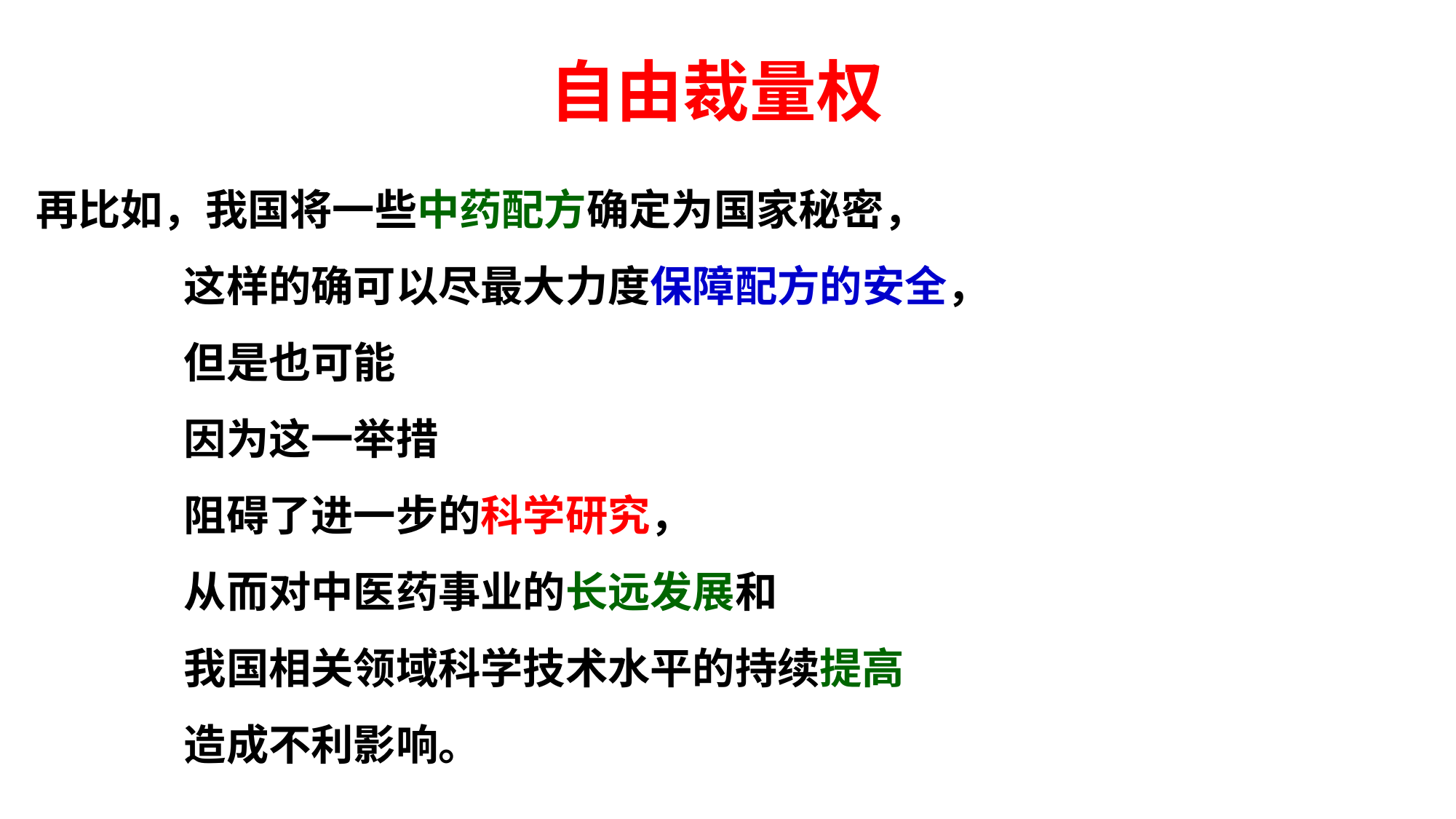

# 自由裁量权
再比如，我国将一些中药配方确定为国家秘密，
	   这样的确可以尽最大力度保障配方的安全，
	   但是也可能
	   因为这一举措
	   阻碍了进一步的科学研究，
	   从而对中医药事业的长远发展和
	   我国相关领域科学技术水平的持续提高
	   造成不利影响。